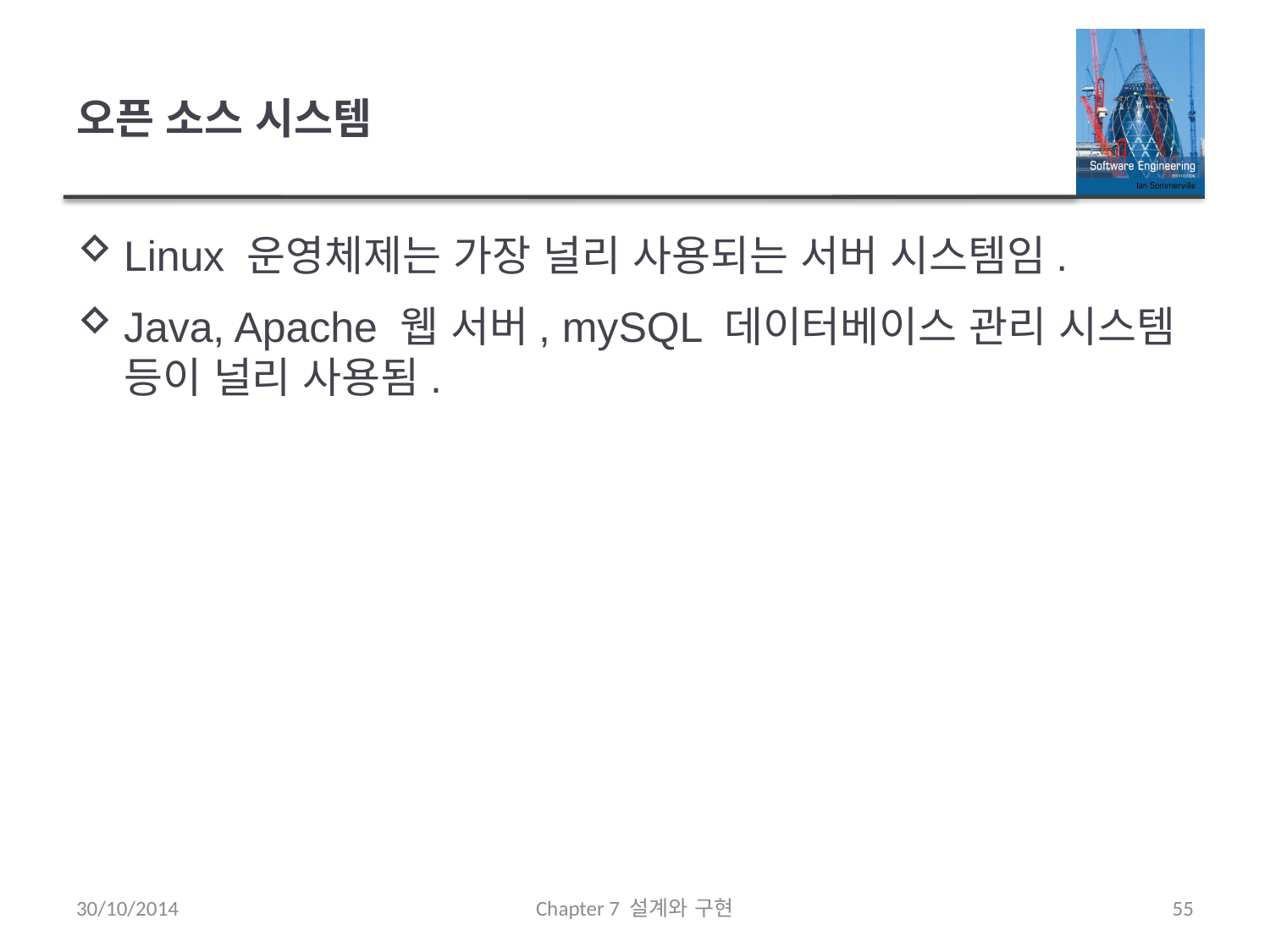

# 오픈 소스 시스템
Linux 운영체제는 가장 널리 사용되는 서버 시스템임.
Java, Apache 웹 서버, mySQL 데이터베이스 관리 시스템 등이 널리 사용됨.
30/10/2014
Chapter 7 설계와 구현
55